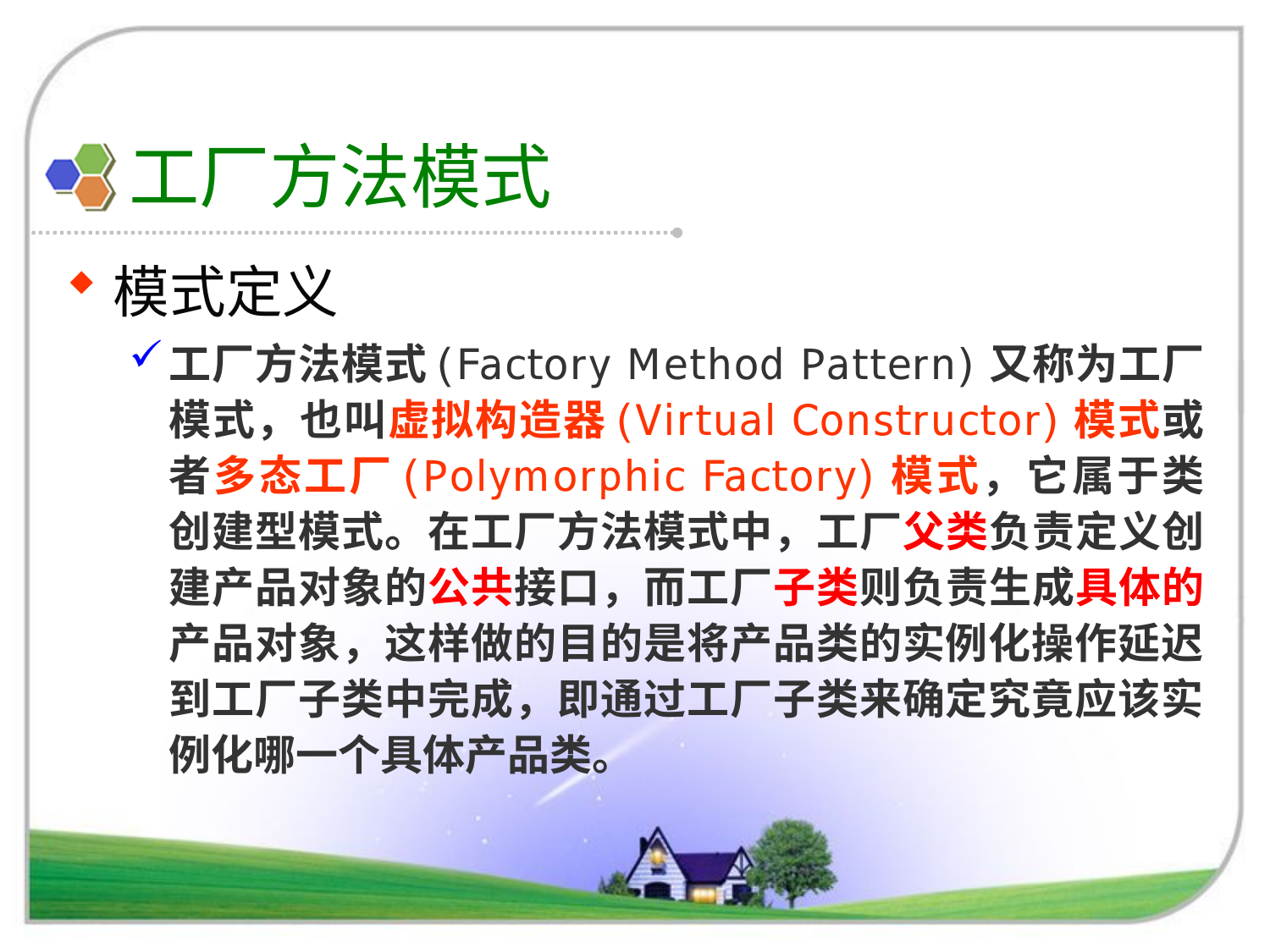

# 工厂方法模式
模式定义
工厂方法模式(Factory Method Pattern)又称为工厂模式，也叫虚拟构造器(Virtual Constructor)模式或者多态工厂(Polymorphic Factory)模式，它属于类创建型模式。在工厂方法模式中，工厂父类负责定义创建产品对象的公共接口，而工厂子类则负责生成具体的产品对象，这样做的目的是将产品类的实例化操作延迟到工厂子类中完成，即通过工厂子类来确定究竟应该实例化哪一个具体产品类。